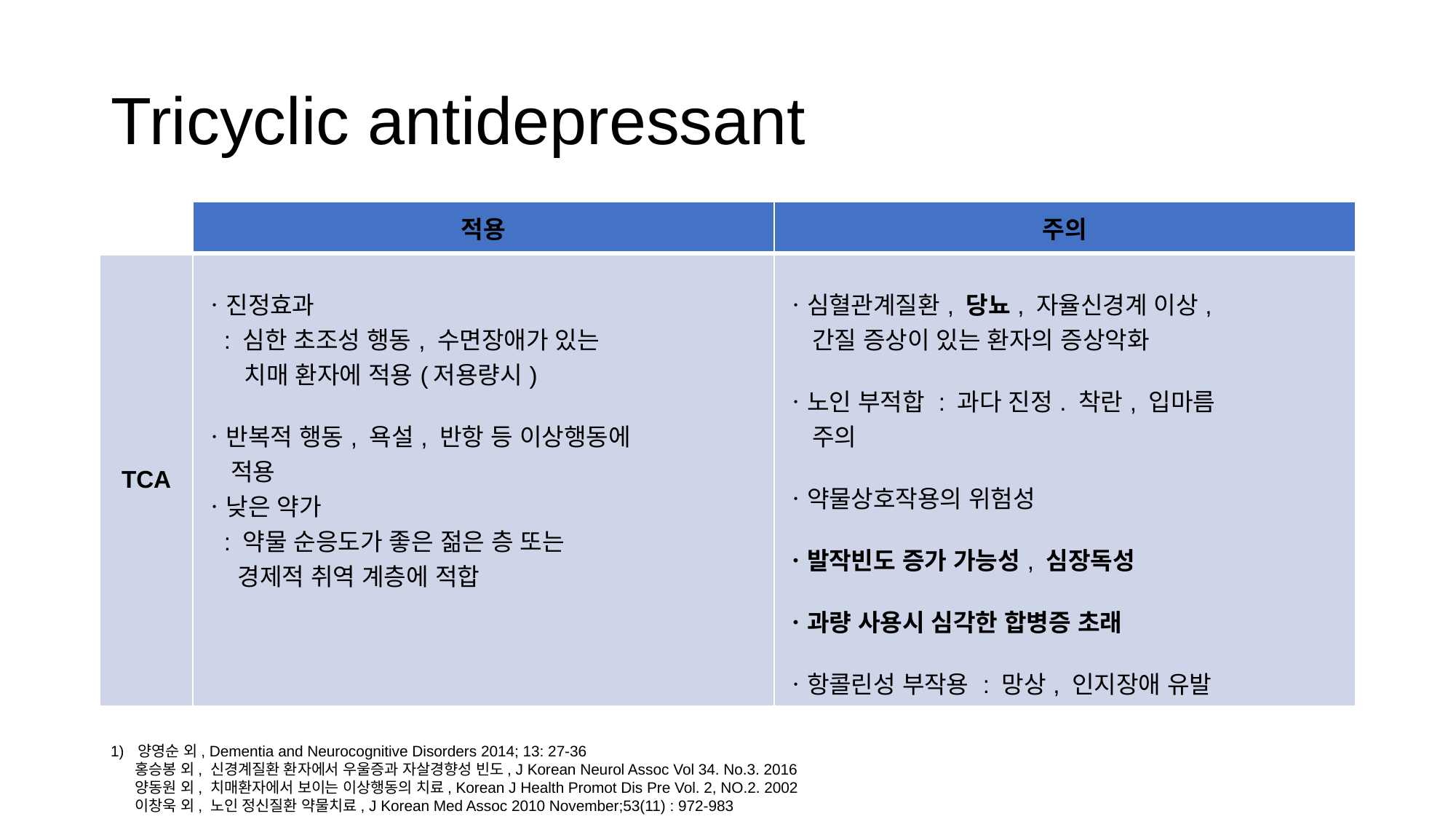

# Tricyclic antidepressant
|  | 적용 | 주의 |
| --- | --- | --- |
| TCA | ㆍ진정효과 : 심한 초조성 행동, 수면장애가 있는 치매 환자에 적용(저용량시) ㆍ반복적 행동, 욕설, 반항 등 이상행동에 적용 ㆍ낮은 약가 : 약물 순응도가 좋은 젊은 층 또는 경제적 취역 계층에 적합 | ㆍ심혈관계질환, 당뇨, 자율신경계 이상, 간질 증상이 있는 환자의 증상악화 ㆍ노인 부적합 : 과다 진정. 착란, 입마름 주의 ㆍ약물상호작용의 위험성 ㆍ발작빈도 증가 가능성, 심장독성 ㆍ과량 사용시 심각한 합병증 초래 ㆍ항콜린성 부작용 : 망상, 인지장애 유발 |
양영순 외, Dementia and Neurocognitive Disorders 2014; 13: 27-36
     홍승봉 외, 신경계질환 환자에서 우울증과 자살경향성 빈도, J Korean Neurol Assoc Vol 34. No.3. 2016
     양동원 외, 치매환자에서 보이는 이상행동의 치료, Korean J Health Promot Dis Pre Vol. 2, NO.2. 2002
     이창욱 외, 노인 정신질환 약물치료, J Korean Med Assoc 2010 November;53(11) : 972-983